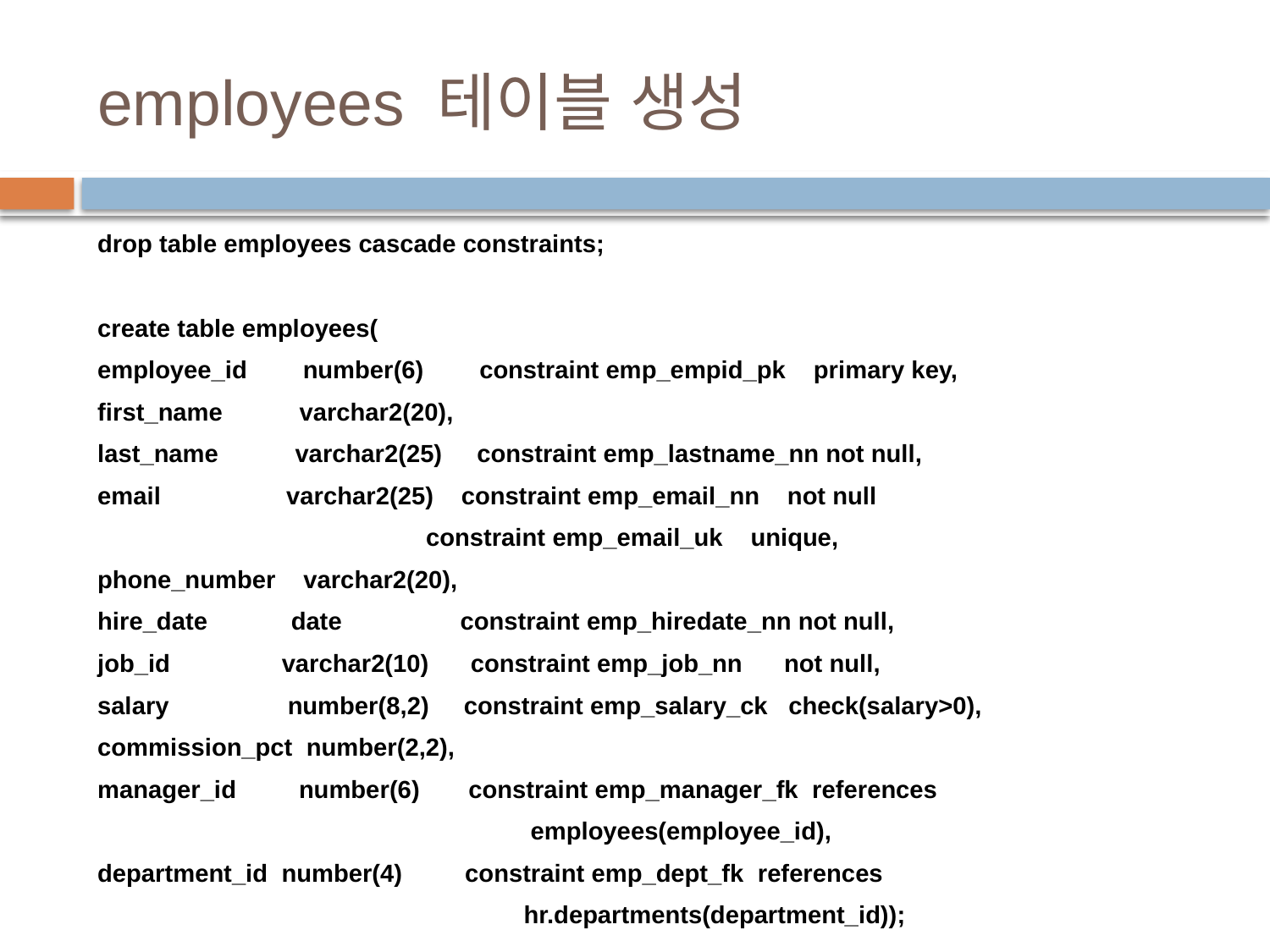

# employees 테이블 생성
drop table employees cascade constraints;

create table employees(
employee_id        number(6)        constraint emp_empid_pk    primary key,
first_name           varchar2(20),
last_name           varchar2(25)     constraint emp_lastname_nn not null,
email                  varchar2(25)    constraint emp_email_nn    not null
                                               constraint emp_email_uk    unique,
phone_number    varchar2(20),
hire_date            date                 constraint emp_hiredate_nn not null,
job_id                varchar2(10)      constraint emp_job_nn      not null,
salary                 number(8,2)     constraint emp_salary_ck   check(salary>0),
commission_pct  number(2,2),
manager_id         number(6)       constraint emp_manager_fk  references
                                                              employees(employee_id),
department_id  number(4)         constraint emp_dept_fk  references
                                                             hr.departments(department_id));